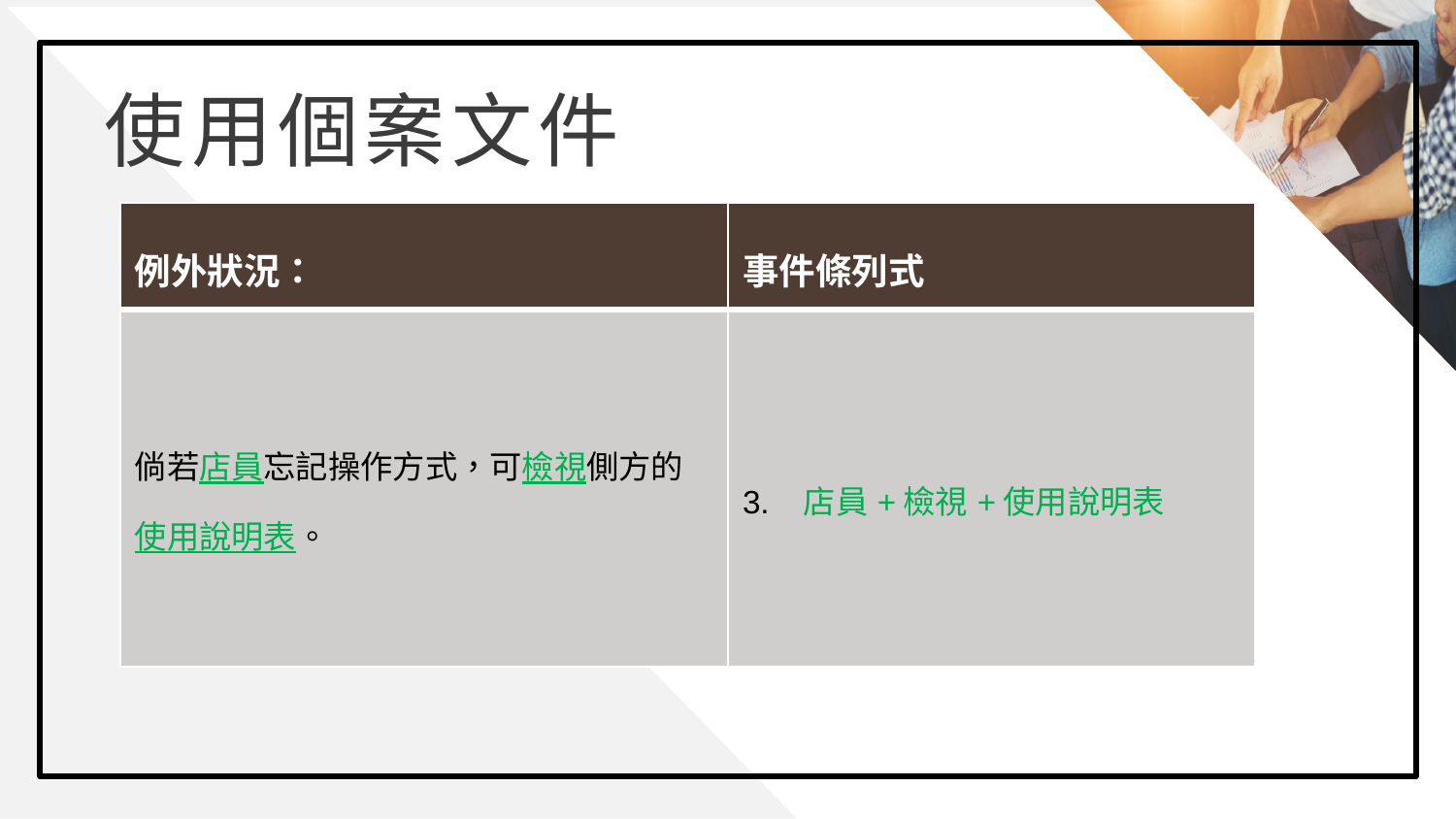

使用個案文件
| 例外狀況： | 事件條列式 |
| --- | --- |
| 倘若店員忘記操作方式，可檢視側方的使用說明表。 | 3.   店員+檢視+使用說明表 |